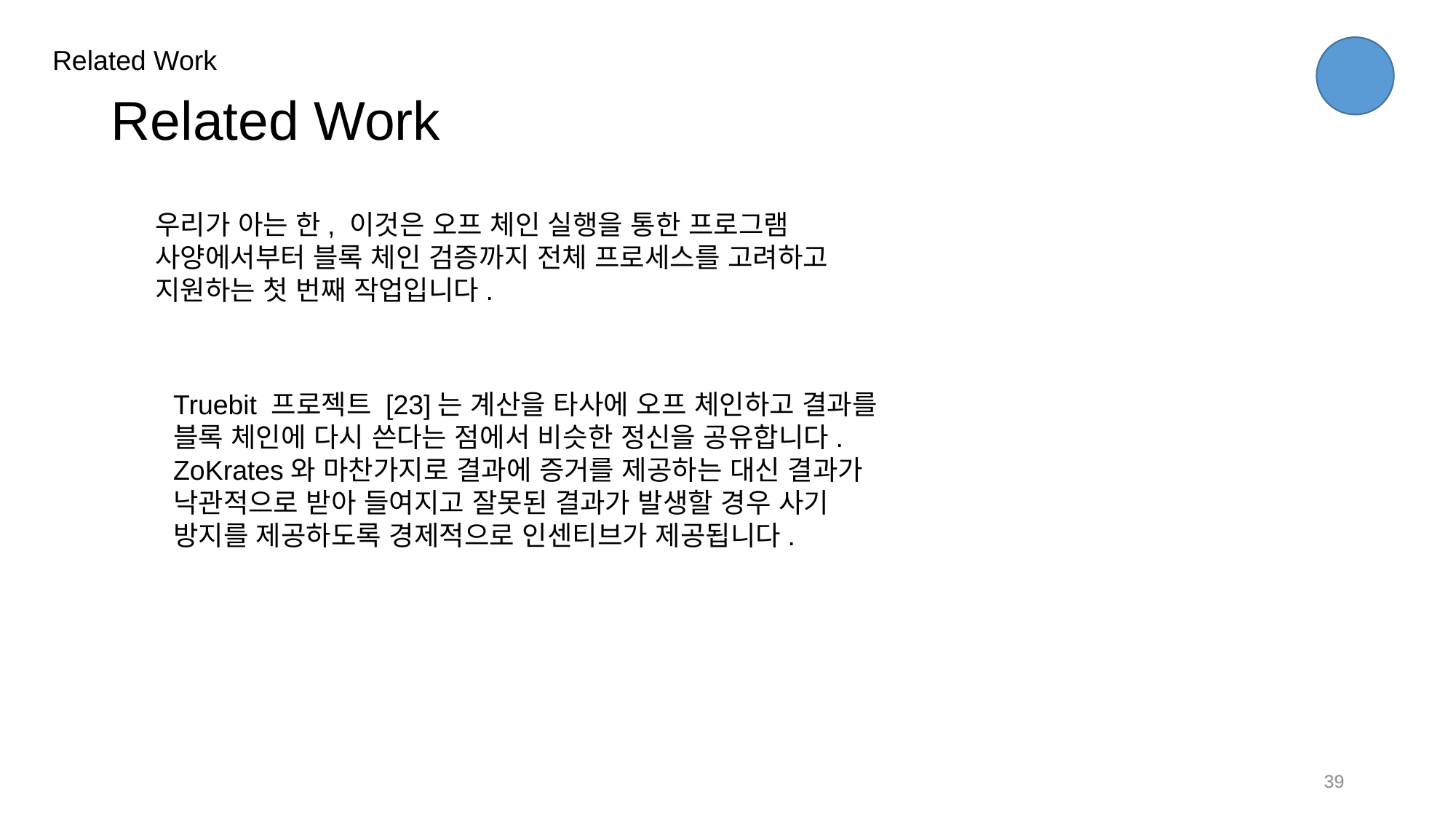

Related Work

# Related Work
우리가 아는 한, 이것은 오프 체인 실행을 통한 프로그램 사양에서부터 블록 체인 검증까지 전체 프로세스를 고려하고 지원하는 첫 번째 작업입니다.
Truebit 프로젝트 [23]는 계산을 타사에 오프 체인하고 결과를 블록 체인에 다시 쓴다는 점에서 비슷한 정신을 공유합니다. ZoKrates와 마찬가지로 결과에 증거를 제공하는 대신 결과가 낙관적으로 받아 들여지고 잘못된 결과가 발생할 경우 사기 방지를 제공하도록 경제적으로 인센티브가 제공됩니다.
39